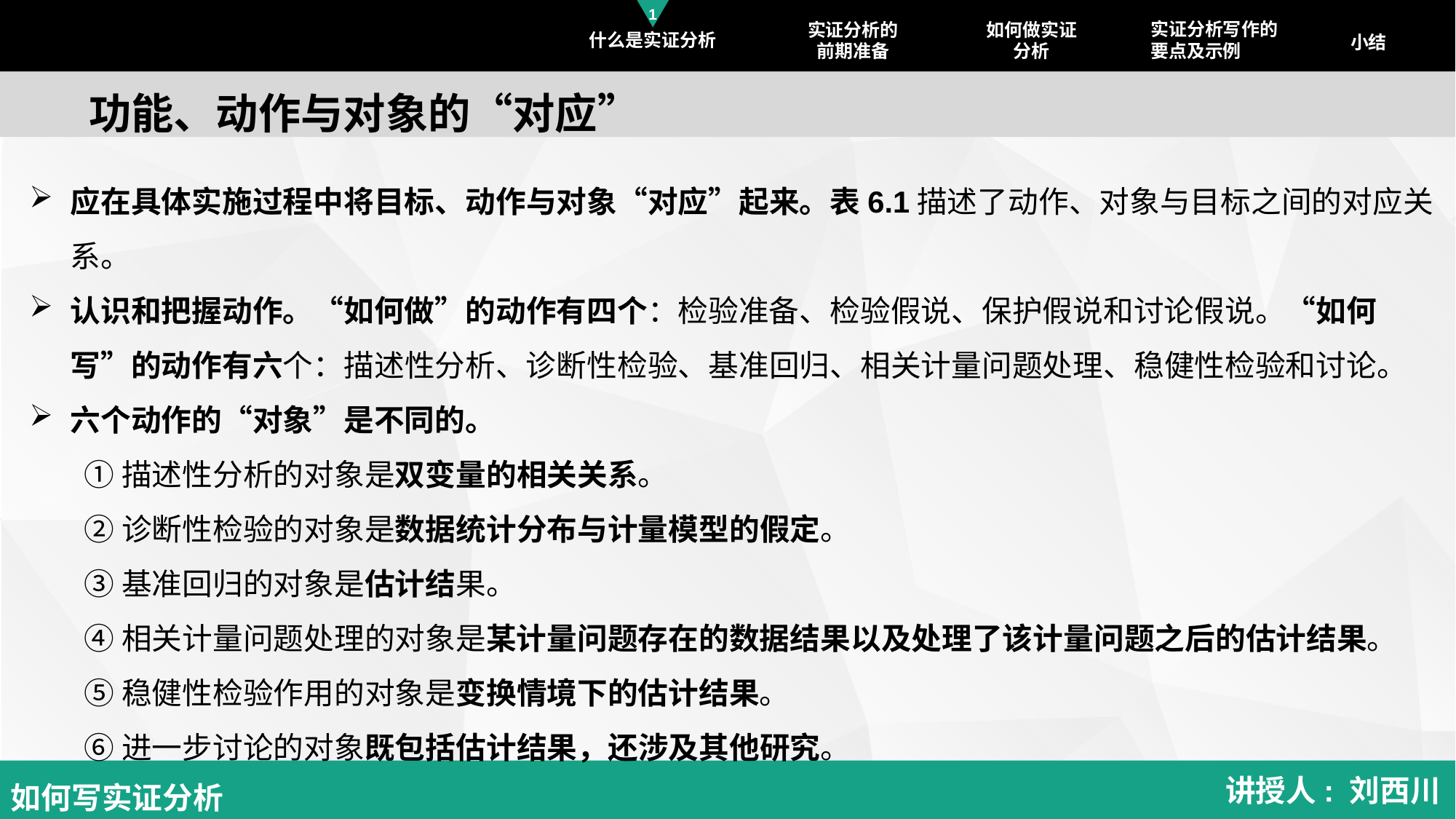

1
什么是实证分析
实证分析写作的要点及示例
如何做实证
分析
小结
实证分析的
前期准备

功能、动作与对象的“对应”
应在具体实施过程中将目标、动作与对象“对应”起来。表6.1描述了动作、对象与目标之间的对应关系。
认识和把握动作。“如何做”的动作有四个：检验准备、检验假说、保护假说和讨论假说。“如何写”的动作有六个：描述性分析、诊断性检验、基准回归、相关计量问题处理、稳健性检验和讨论。
六个动作的“对象”是不同的。
①描述性分析的对象是双变量的相关关系。
②诊断性检验的对象是数据统计分布与计量模型的假定。
③基准回归的对象是估计结果。
④相关计量问题处理的对象是某计量问题存在的数据结果以及处理了该计量问题之后的估计结果。
⑤稳健性检验作用的对象是变换情境下的估计结果。
⑥进一步讨论的对象既包括估计结果，还涉及其他研究。

如何写实证分析
          讲授人: 刘西川